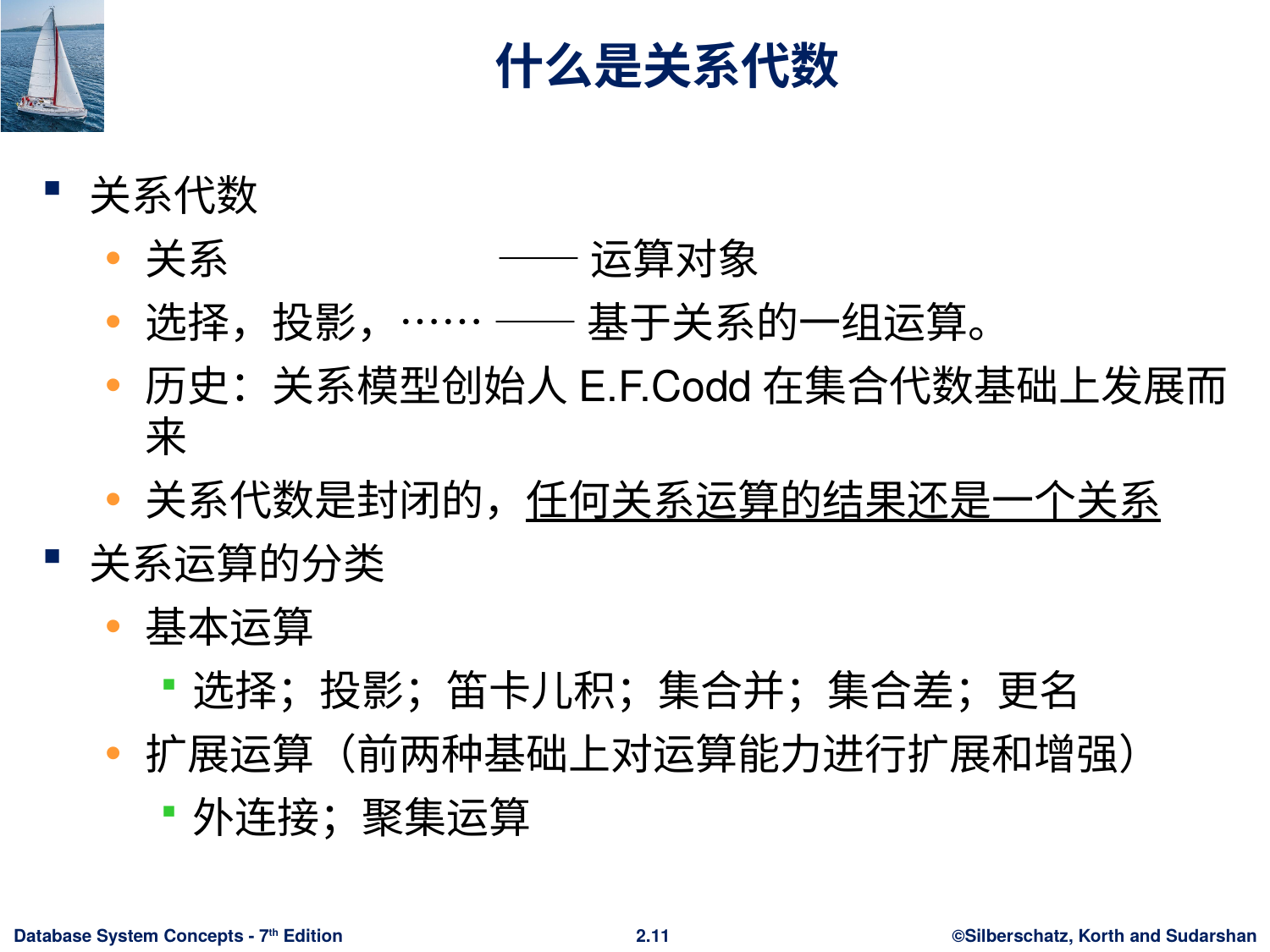

# 什么是关系代数
关系代数
关系                            —— 运算对象
选择，投影，…… —— 基于关系的一组运算。
历史：关系模型创始人E.F.Codd在集合代数基础上发展而来
关系代数是封闭的，任何关系运算的结果还是一个关系
关系运算的分类
基本运算
选择；投影；笛卡儿积；集合并；集合差；更名
扩展运算（前两种基础上对运算能力进行扩展和增强）
外连接；聚集运算